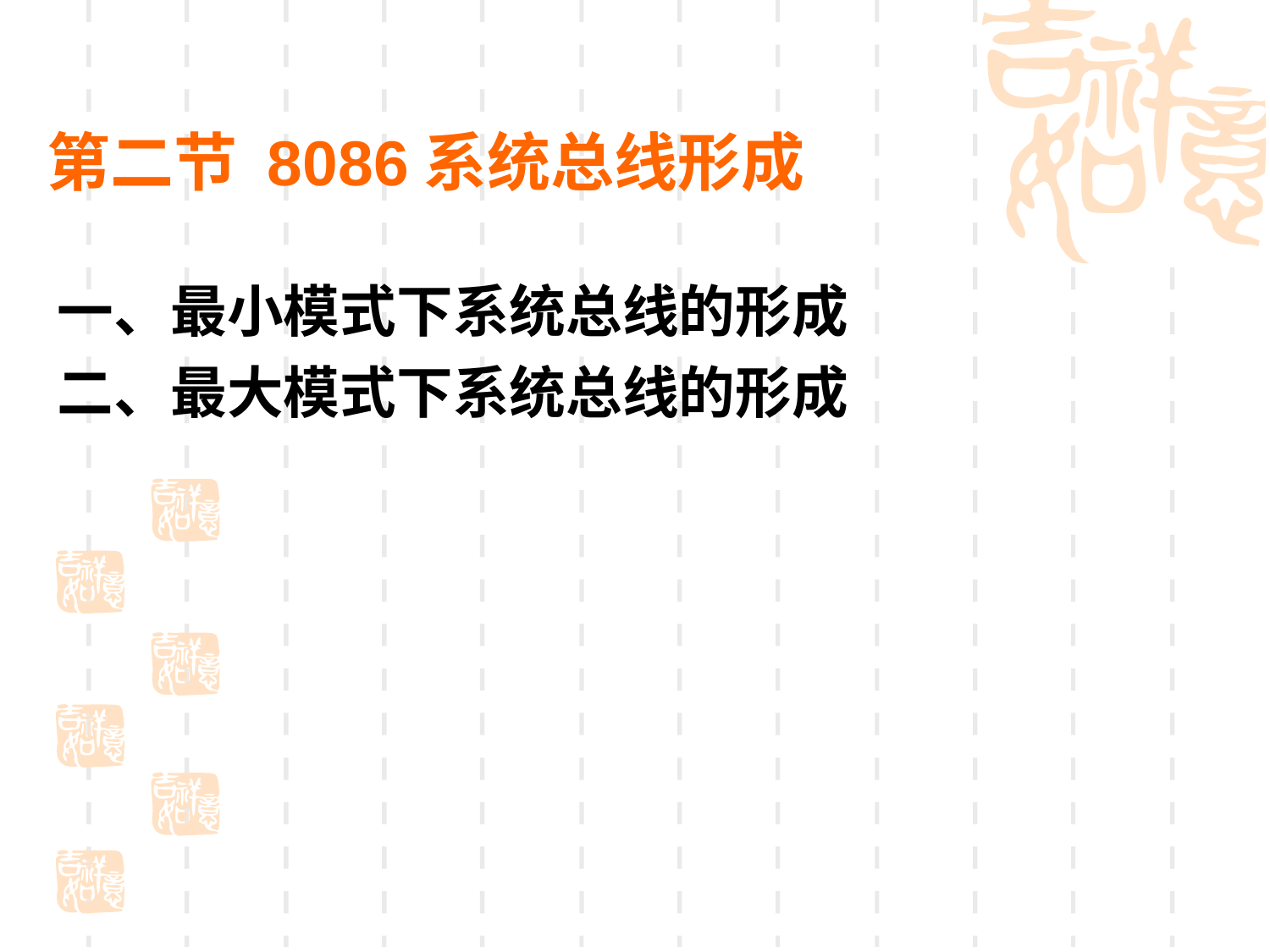

第二节 8086系统总线形成
一、最小模式下系统总线的形成
二、最大模式下系统总线的形成